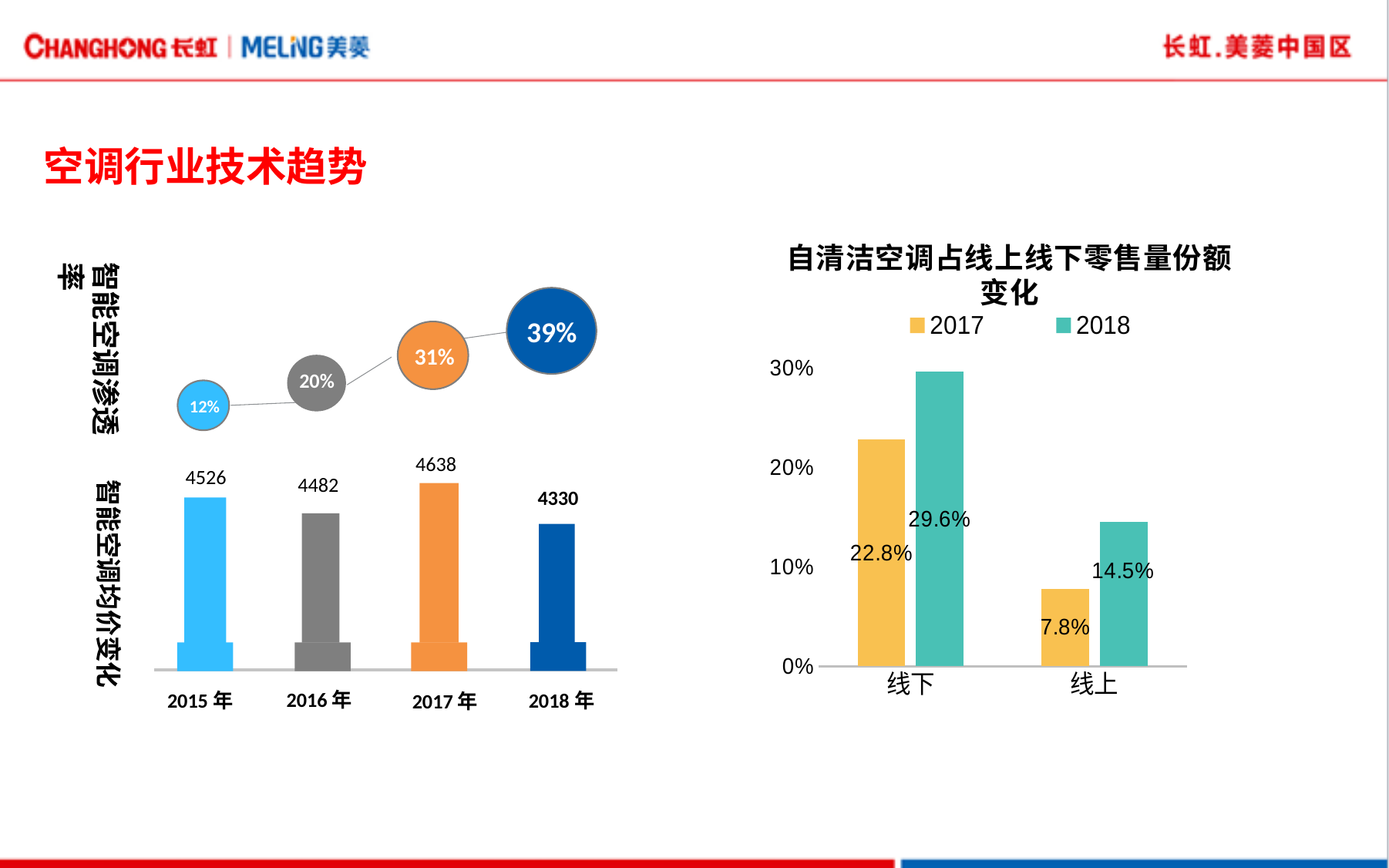

空调行业技术趋势
自清洁空调占线上线下零售量份额变化
智能空调渗透率

39%

31%

20%

 12%

### Chart

| Category | 2017 | 2018 |
|---|---|---|
| 线下 | 0.228 | 0.296 |
| 线上 | 0.078 | 0.145 |
2018年

2017年

2016年

2015年

4638
4526
4482
4330
智能空调均价变化